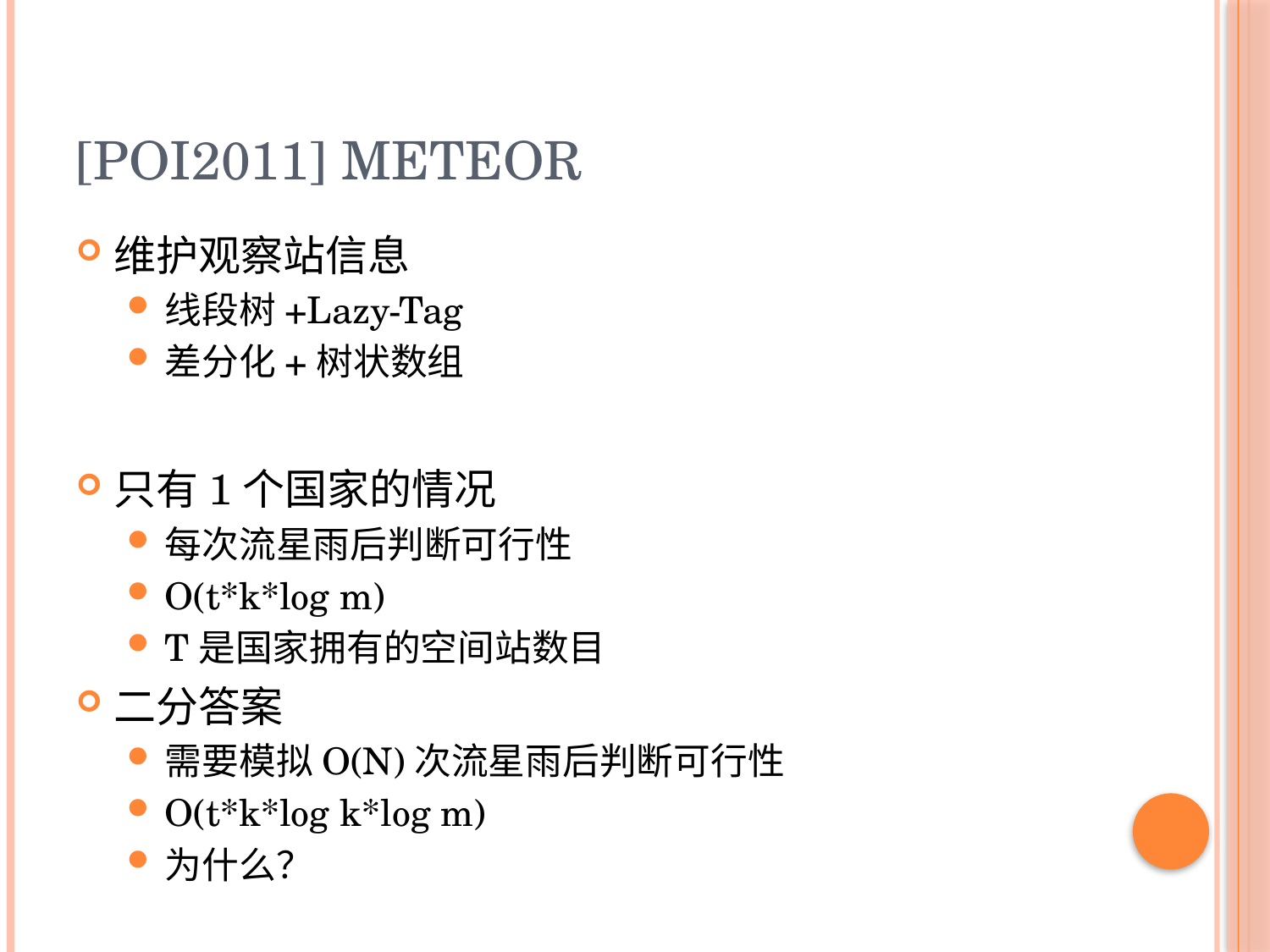

# [POI2011] Meteor
维护观察站信息
线段树+Lazy-Tag
差分化+树状数组

只有1个国家的情况
每次流星雨后判断可行性
O(t*k*log m)
T是国家拥有的空间站数目
二分答案
需要模拟O(N)次流星雨后判断可行性
O(t*k*log k*log m)
为什么？